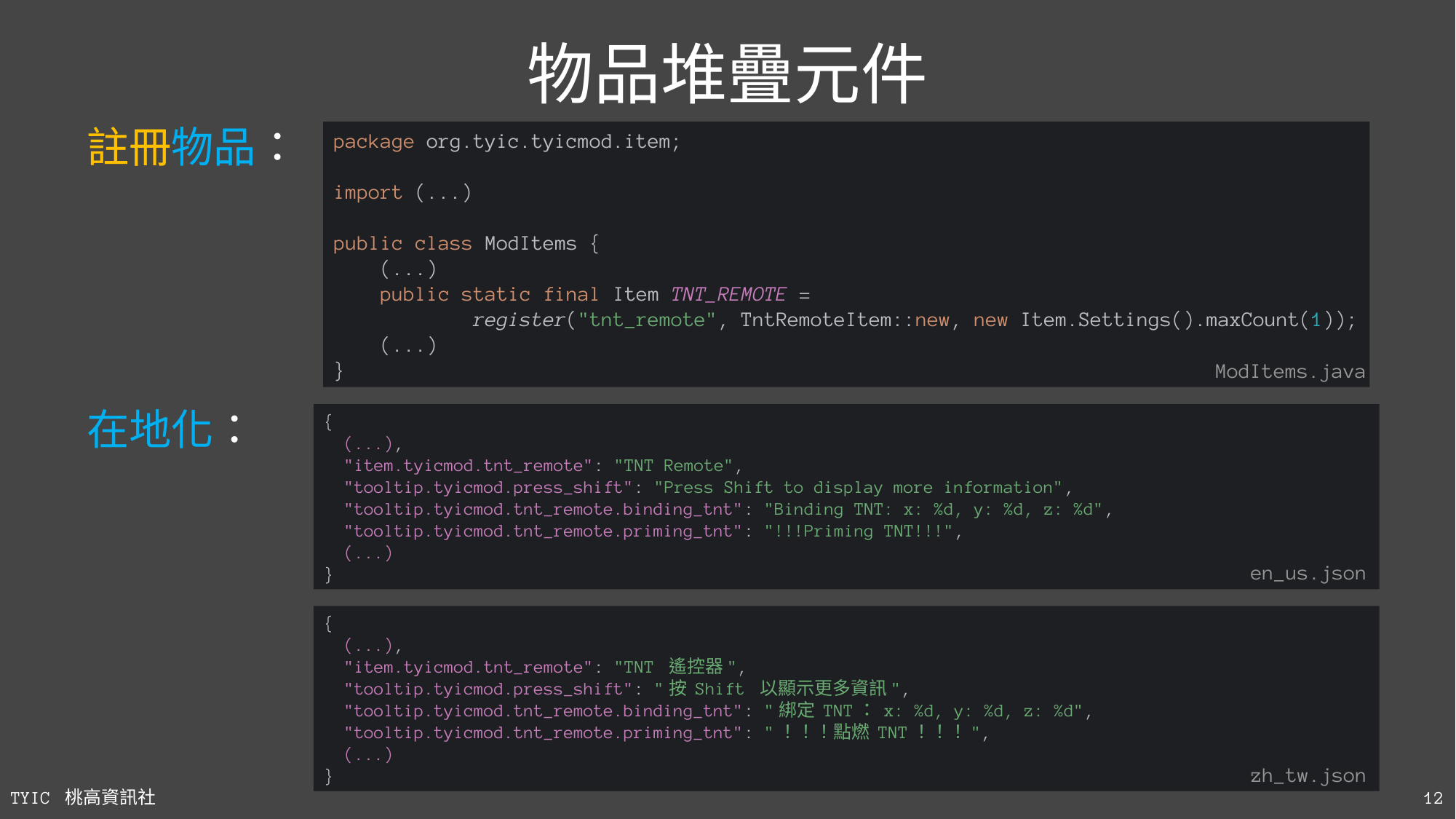

# 物品堆疊元件
package org.tyic.tyicmod.item;
import (...)
public class ModItems {
    (...)
    public static final Item TNT_REMOTE =
            register("tnt_remote", TntRemoteItem::new, new Item.Settings().maxCount(1));
    (...)
}
ModItems.java
註冊物品：
在地化：
{
  (...),
  "item.tyicmod.tnt_remote": "TNT Remote",
  "tooltip.tyicmod.press_shift": "Press Shift to display more information",
  "tooltip.tyicmod.tnt_remote.binding_tnt": "Binding TNT: x: %d, y: %d, z: %d",
  "tooltip.tyicmod.tnt_remote.priming_tnt": "!!!Priming TNT!!!",
  (...)
}
en_us.json
{
  (...),
  "item.tyicmod.tnt_remote": "TNT 遙控器",
  "tooltip.tyicmod.press_shift": "按 Shift 以顯示更多資訊",
  "tooltip.tyicmod.tnt_remote.binding_tnt": "綁定 TNT： x: %d, y: %d, z: %d",
  "tooltip.tyicmod.tnt_remote.priming_tnt": "！！！點燃 TNT！！！",
  (...)
}
zh_tw.json